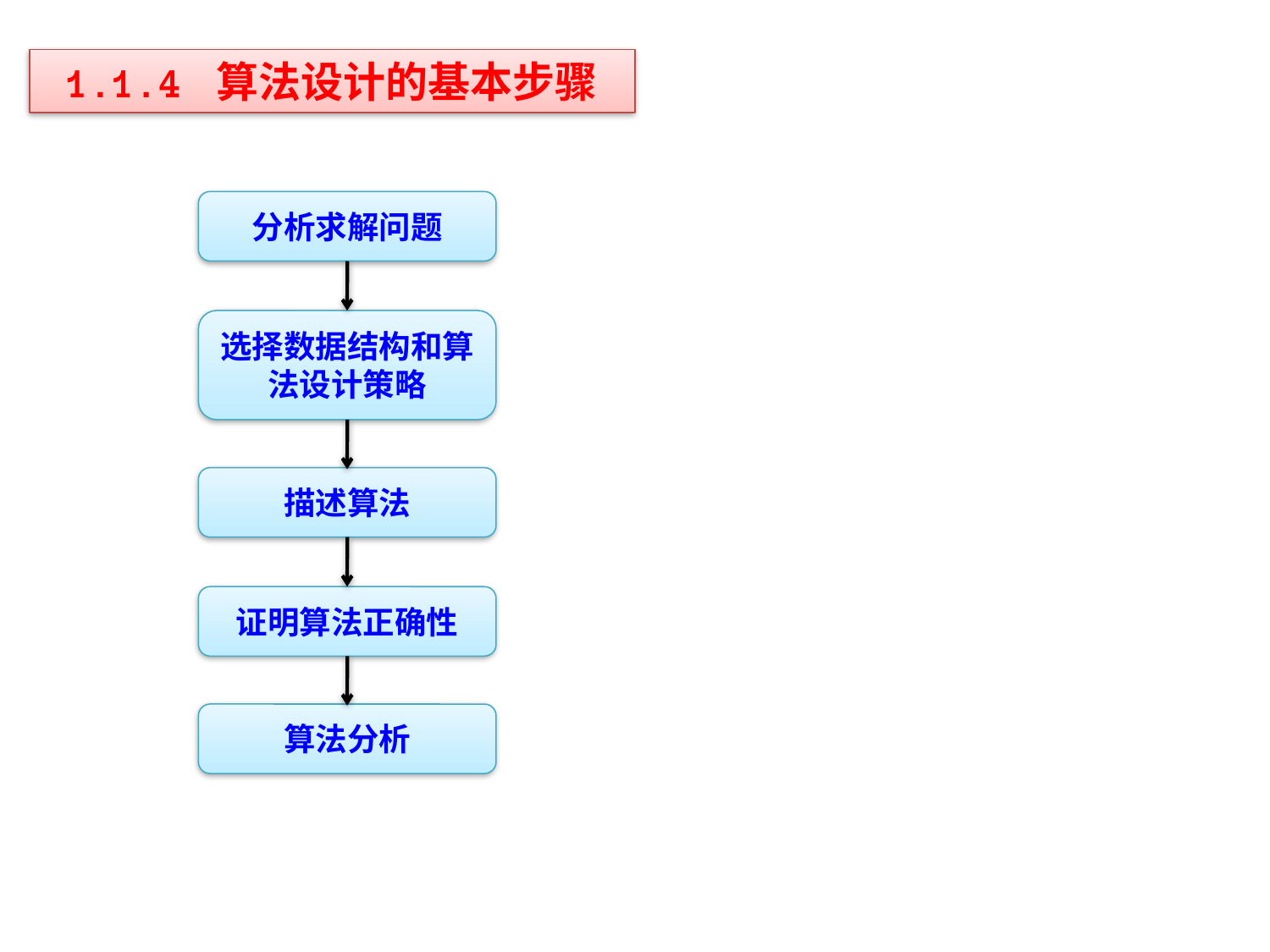

1.1.4 算法设计的基本步骤
分析求解问题
选择数据结构和算法设计策略

描述算法
证明算法正确性
算法分析